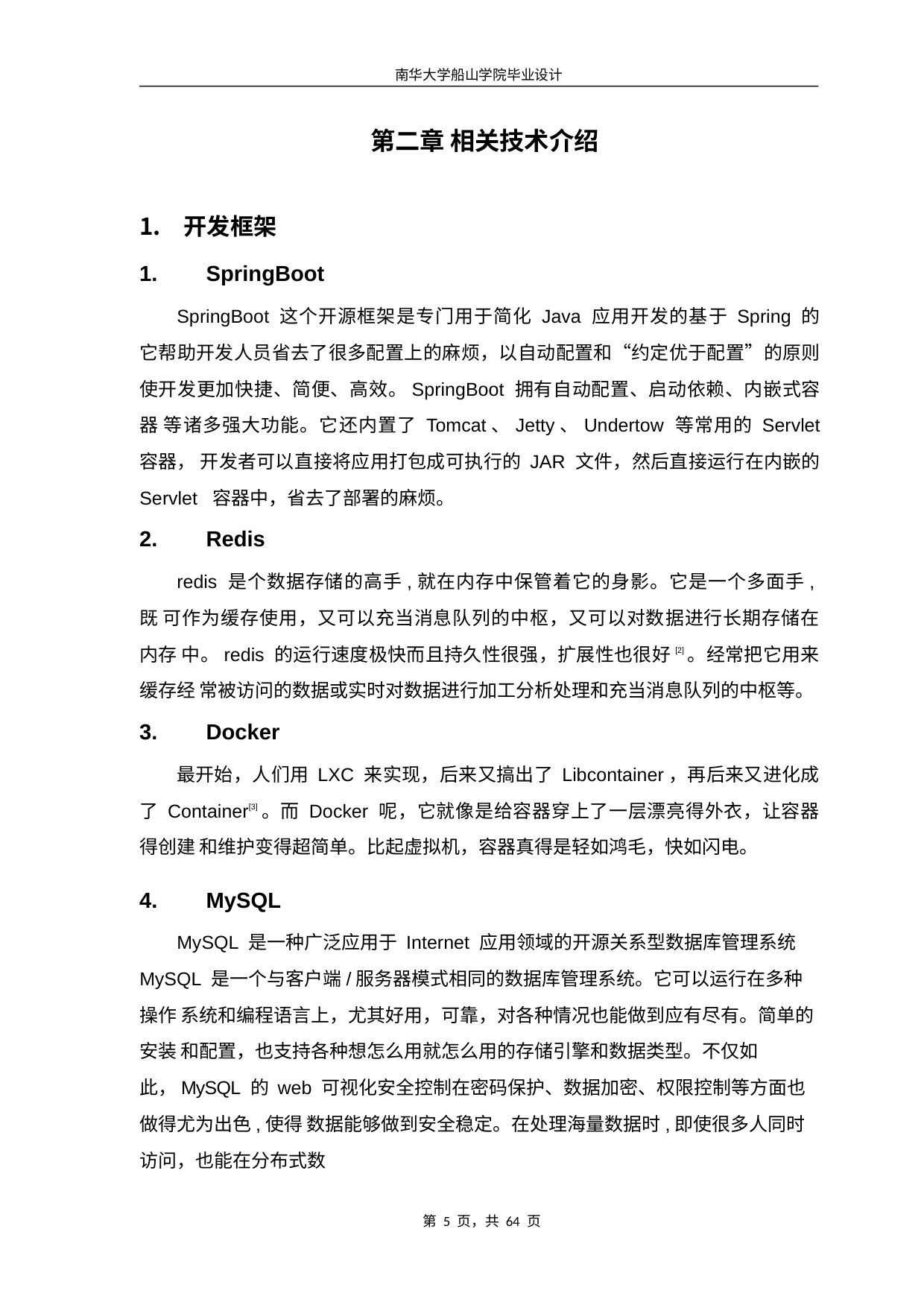

南华大学船山学院毕业设计

第二章 相关技术介绍

开发框架

SpringBoot
SpringBoot 这个开源框架是专门用于简化 Java 应用开发的基于 Spring 的 它帮助开发人员省去了很多配置上的麻烦，以自动配置和“约定优于配置”的原则 使开发更加快捷、简便、高效。SpringBoot 拥有自动配置、启动依赖、内嵌式容器 等诸多强大功能。它还内置了 Tomcat、Jetty、Undertow 等常用的 Servlet 容器， 开发者可以直接将应用打包成可执行的 JAR 文件，然后直接运行在内嵌的 Servlet  容器中，省去了部署的麻烦。

Redis
redis 是个数据存储的高手,就在内存中保管着它的身影。它是一个多面手,既 可作为缓存使用，又可以充当消息队列的中枢，又可以对数据进行长期存储在内存 中。redis 的运行速度极快而且持久性很强，扩展性也很好[2]。经常把它用来缓存经 常被访问的数据或实时对数据进行加工分析处理和充当消息队列的中枢等。

Docker
最开始，人们用 LXC 来实现，后来又搞出了 Libcontainer，再后来又进化成了 Container[3]。而 Docker 呢，它就像是给容器穿上了一层漂亮得外衣，让容器得创建 和维护变得超简单。比起虚拟机，容器真得是轻如鸿毛，快如闪电。

MySQL
MySQL 是一种广泛应用于 Internet 应用领域的开源关系型数据库管理系统 MySQL 是一个与客户端/服务器模式相同的数据库管理系统。它可以运行在多种操作 系统和编程语言上，尤其好用，可靠，对各种情况也能做到应有尽有。简单的安装 和配置，也支持各种想怎么用就怎么用的存储引擎和数据类型。不仅如此，MySQL 的 web 可视化安全控制在密码保护、数据加密、权限控制等方面也做得尤为出色,使得 数据能够做到安全稳定。在处理海量数据时,即使很多人同时访问，也能在分布式数
第 5 页，共 64 页